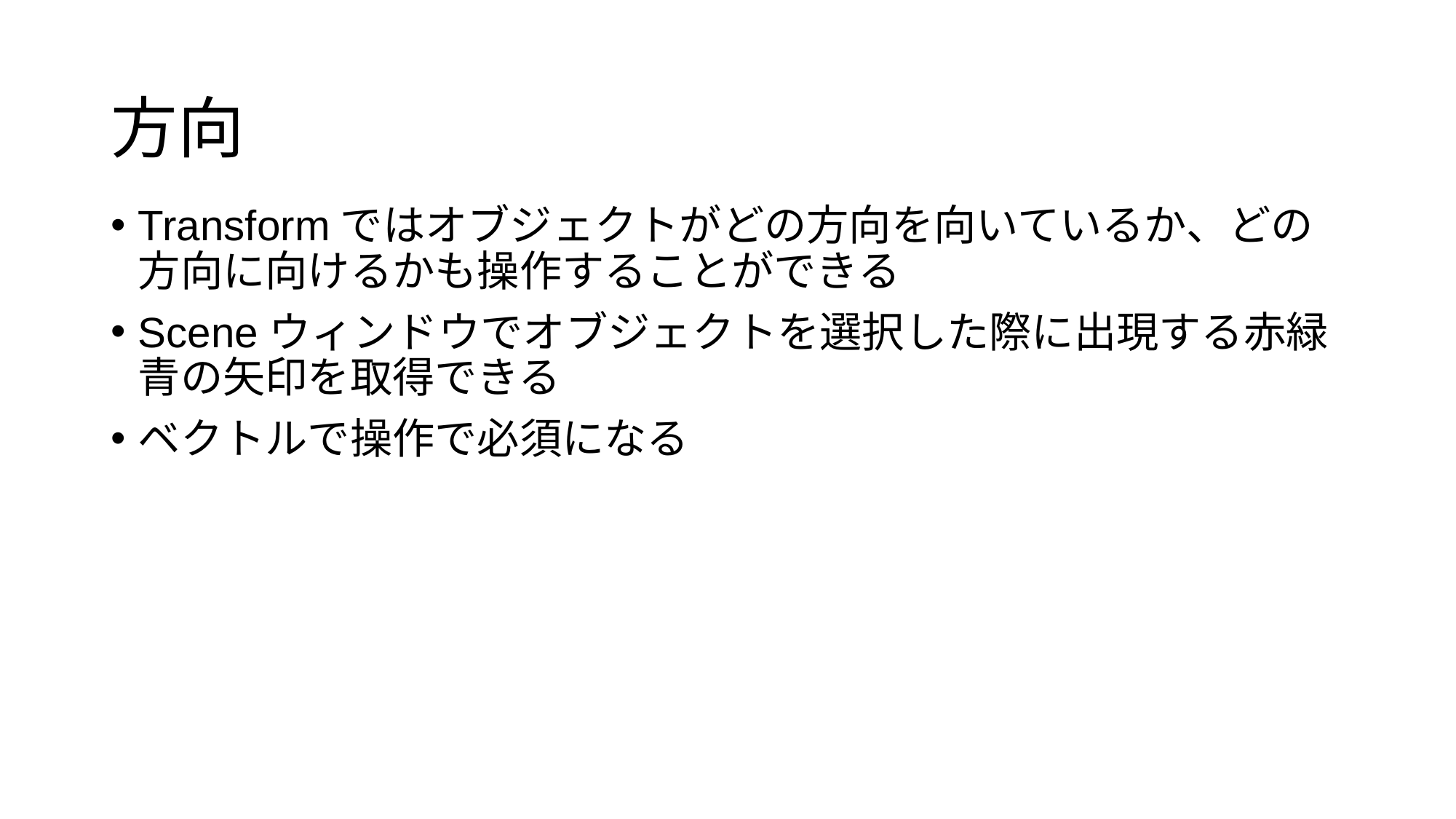

# 方向
Transformではオブジェクトがどの方向を向いているか、どの方向に向けるかも操作することができる
Sceneウィンドウでオブジェクトを選択した際に出現する赤緑青の矢印を取得できる
ベクトルで操作で必須になる